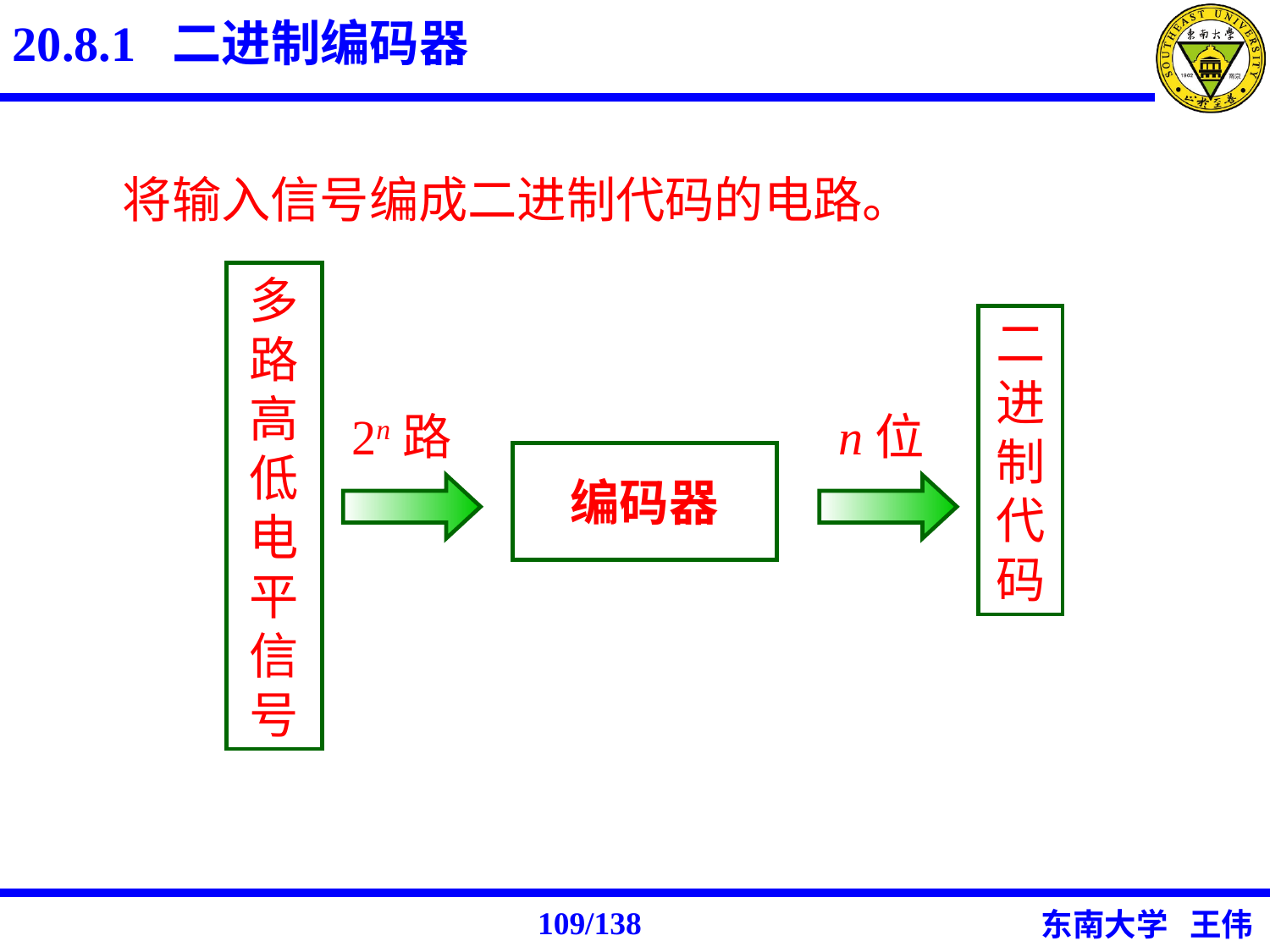

20.8.1  二进制编码器
将输入信号编成二进制代码的电路。
多路高低电平信号
二进制代码

编码器

2n路
n位